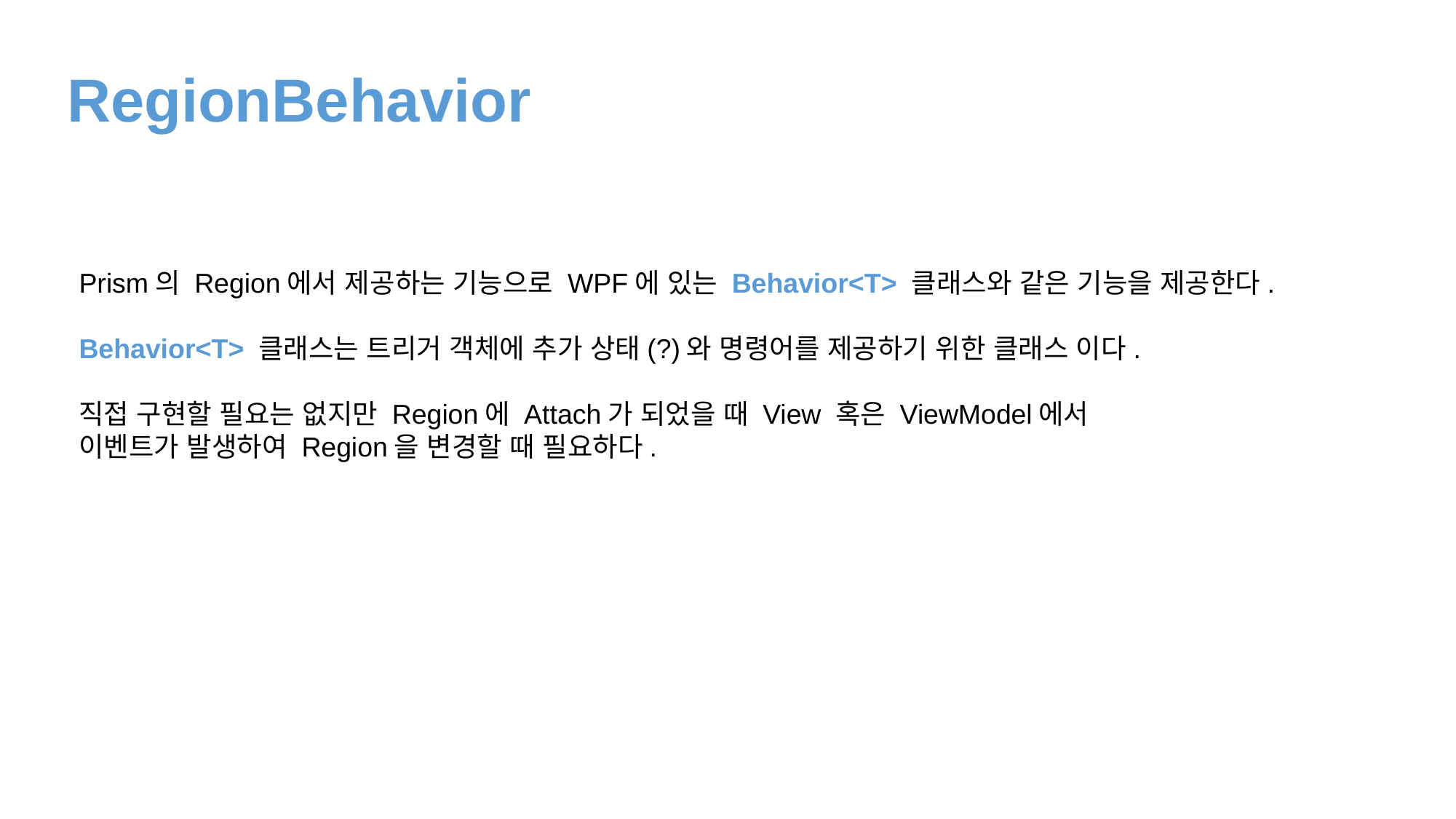

RegionBehavior
Prism의 Region에서 제공하는 기능으로 WPF에 있는 Behavior<T> 클래스와 같은 기능을 제공한다.

Behavior<T> 클래스는 트리거 객체에 추가 상태(?)와 명령어를 제공하기 위한 클래스 이다.

직접 구현할 필요는 없지만 Region에 Attach가 되었을 때 View 혹은 ViewModel에서
이벤트가 발생하여 Region을 변경할 때 필요하다.